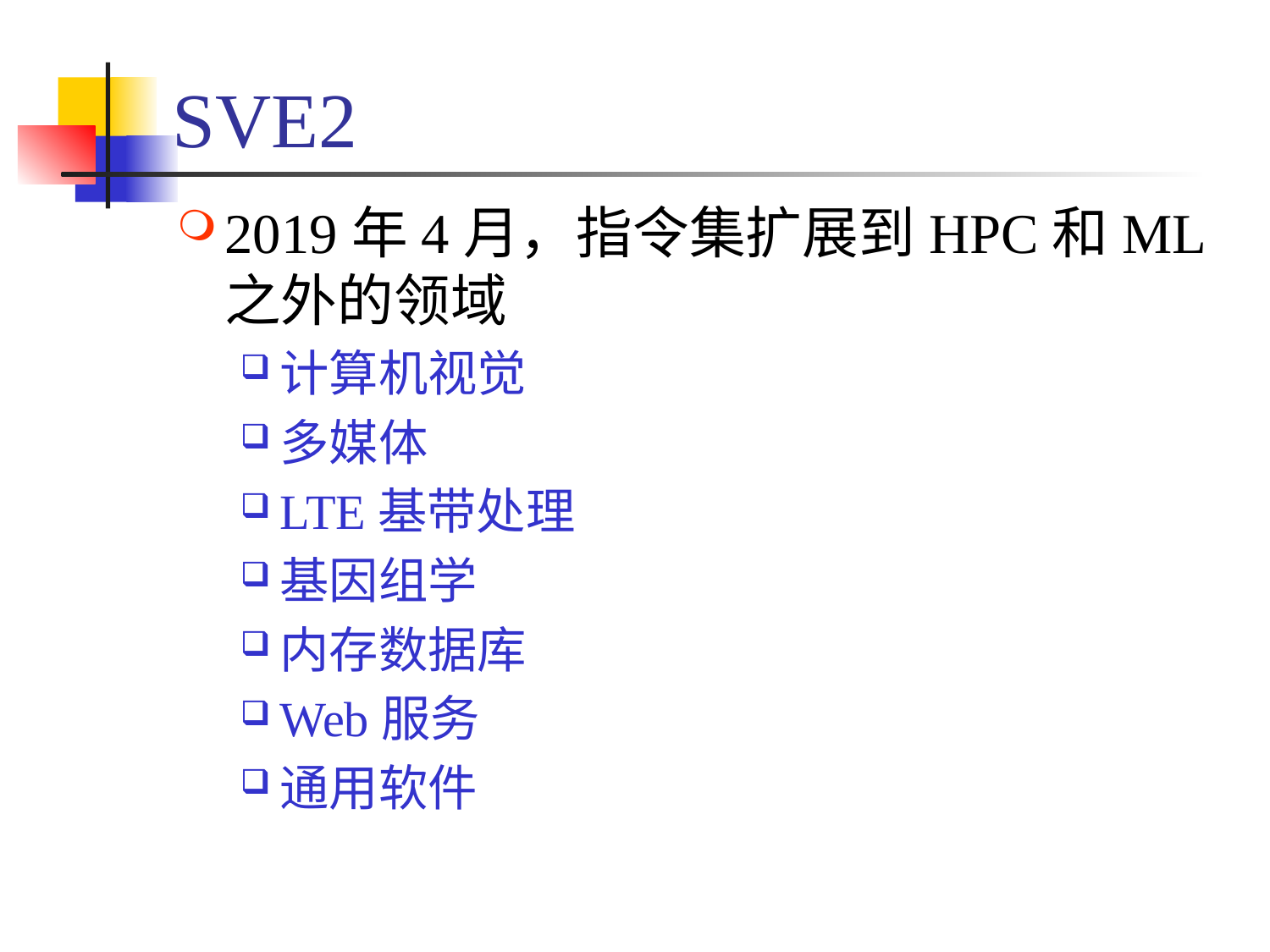

# SVE2
2019年4月，指令集扩展到HPC和ML之外的领域
计算机视觉
多媒体
LTE基带处理
基因组学
内存数据库
Web服务
通用软件